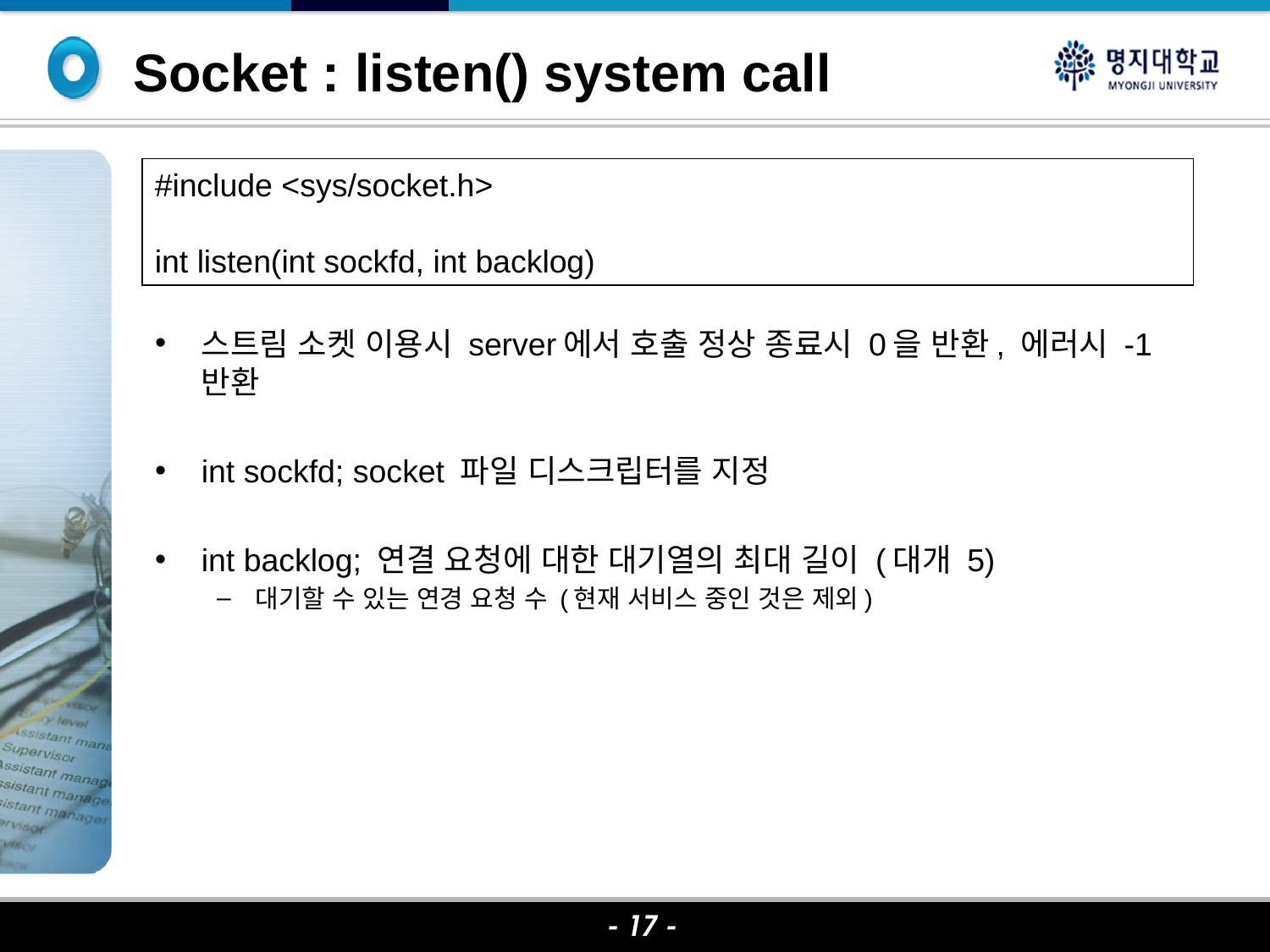

Socket : listen() system call
#include <sys/socket.h>

int listen(int sockfd, int backlog)
스트림 소켓 이용시 server에서 호출 정상 종료시 0을 반환, 에러시 -1 반환

int sockfd; socket 파일 디스크립터를 지정

int backlog; 연결 요청에 대한 대기열의 최대 길이 (대개 5)
대기할 수 있는 연경 요청 수 (현재 서비스 중인 것은 제외)
- 17 -